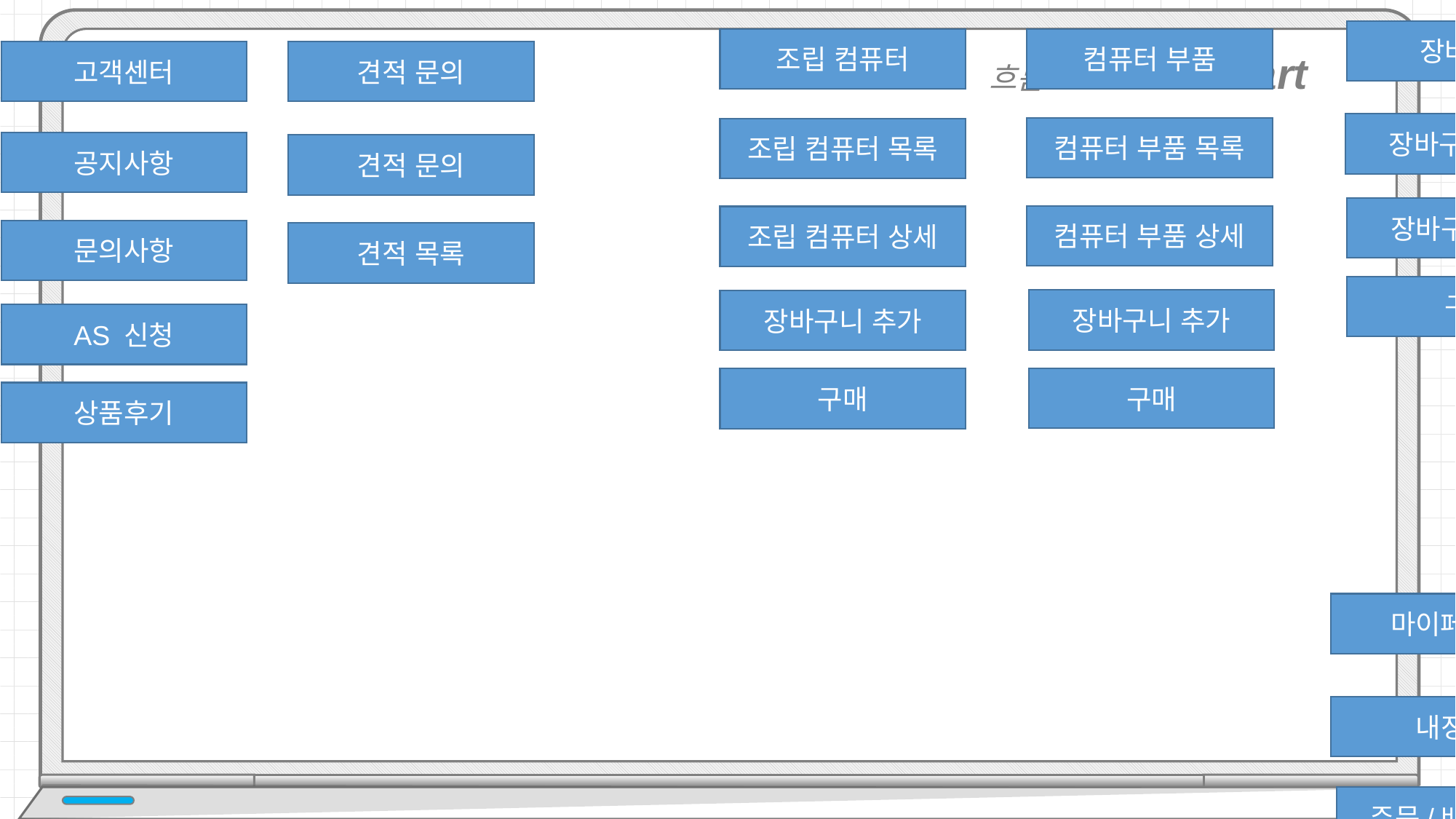

회원
비회원
회원가입
로그인

흐름도 Flow Chart
장바구니
조립 컴퓨터
컴퓨터 부품
고객센터
견적 문의
장바구니 목록
컴퓨터 부품 목록
조립 컴퓨터 목록
공지사항
견적 문의
장바구니 삭제
컴퓨터 부품 상세
조립 컴퓨터 상세
문의사항
견적 목록
구매
장바구니 추가
장바구니 추가
AS 신청
구매
구매
상품후기
마이페이지
내정보
주문/배송 조회
관리자전용
관리자
회원 관리
상품 관리
주문 관리
AS 관리